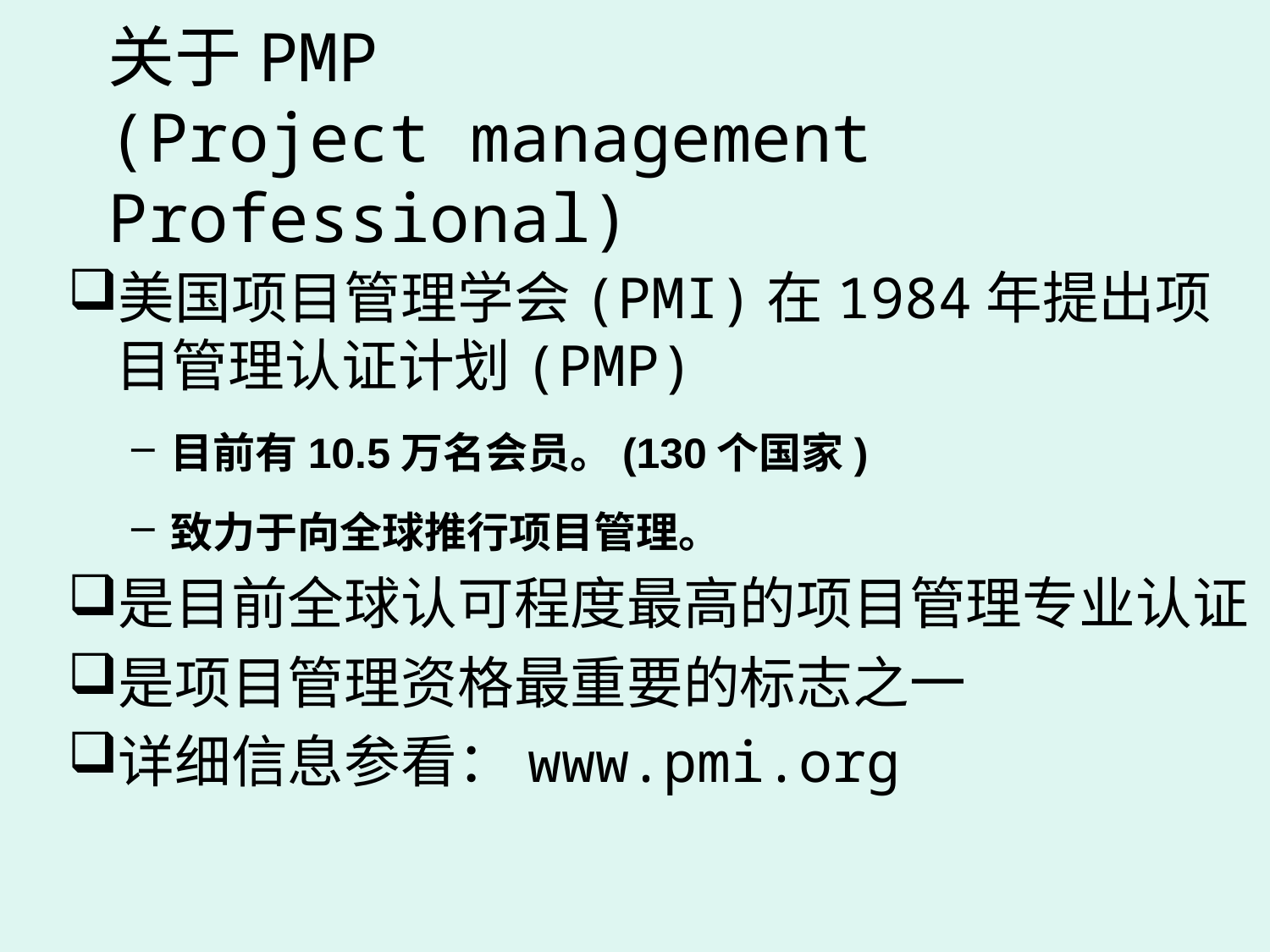

# 关于PMP (Project management Professional)
美国项目管理学会(PMI)在1984年提出项目管理认证计划(PMP)
目前有10.5万名会员。(130个国家)
致力于向全球推行项目管理。
是目前全球认可程度最高的项目管理专业认证
是项目管理资格最重要的标志之一
详细信息参看：www.pmi.org

39